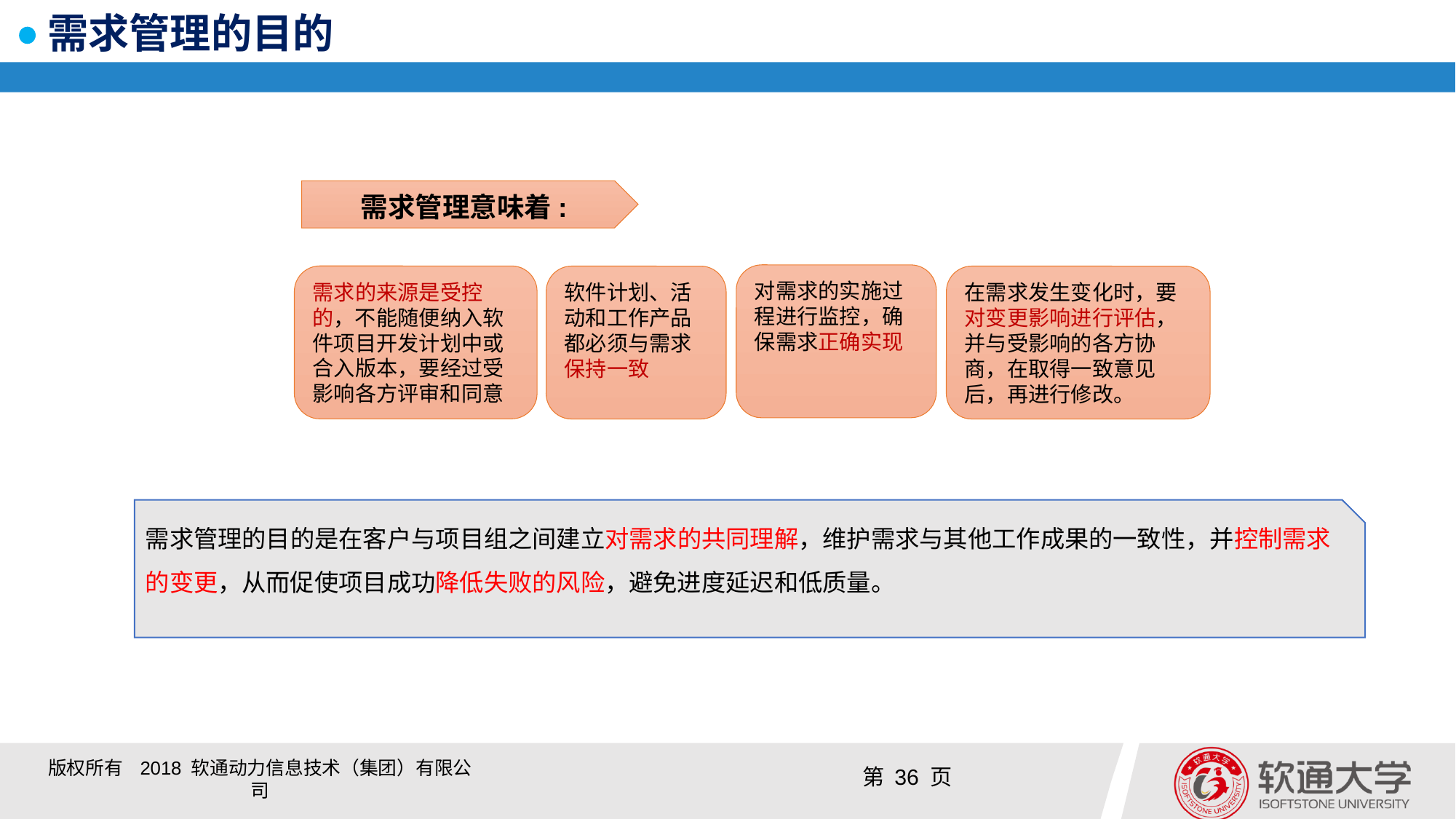

# 需求管理的目的
需求管理意味着:
对需求的实施过程进行监控，确保需求正确实现

需求的来源是受控的，不能随便纳入软件项目开发计划中或合入版本，要经过受影响各方评审和同意
软件计划、活动和工作产品都必须与需求保持一致

在需求发生变化时，要对变更影响进行评估，并与受影响的各方协商，在取得一致意见后，再进行修改。
需求管理的目的是在客户与项目组之间建立对需求的共同理解，维护需求与其他工作成果的一致性，并控制需求的变更，从而促使项目成功降低失败的风险，避免进度延迟和低质量。